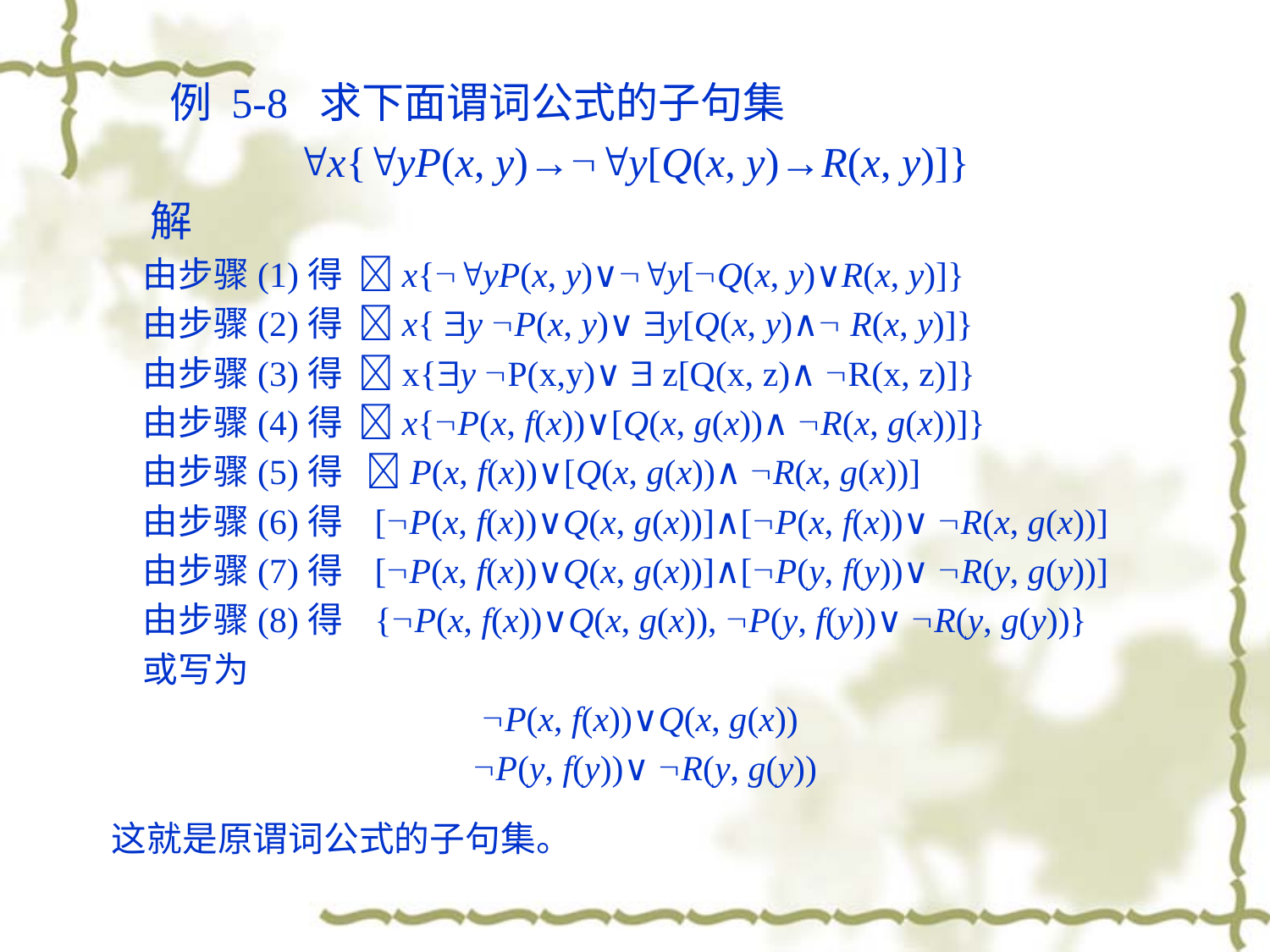

例 5-8  求下面谓词公式的子句集
                      ∀x{∀yP(x, y)→¬∀y[Q(x, y)→R(x, y)]}
        解
         由步骤(1)得  ∀x{¬∀yP(x, y)∨¬∀y[¬Q(x, y)∨R(x, y)]}
         由步骤(2)得  ∀x{ ∃y ¬P(x, y)∨ ∃y[Q(x, y)∧¬ R(x, y)]}
         由步骤(3)得  ∀x{∃y ¬P(x,y)∨ ∃ z[Q(x, z)∧ ¬R(x, z)]}
         由步骤(4)得  ∀x{¬P(x, f(x))∨[Q(x, g(x))∧ ¬R(x, g(x))]}
         由步骤(5)得   ¬P(x, f(x))∨[Q(x, g(x))∧ ¬R(x, g(x))]
         由步骤(6)得   [¬P(x, f(x))∨Q(x, g(x))]∧[¬P(x, f(x))∨ ¬R(x, g(x))]
         由步骤(7)得   [¬P(x, f(x))∨Q(x, g(x))]∧[¬P(y, f(y))∨ ¬R(y, g(y))]
         由步骤(8)得   {¬P(x, f(x))∨Q(x, g(x)), ¬P(y, f(y))∨ ¬R(y, g(y))}
         或写为
                                               ¬P(x, f(x))∨Q(x, g(x))
                                              ¬P(y, f(y))∨ ¬R(y, g(y))
     这就是原谓词公式的子句集。